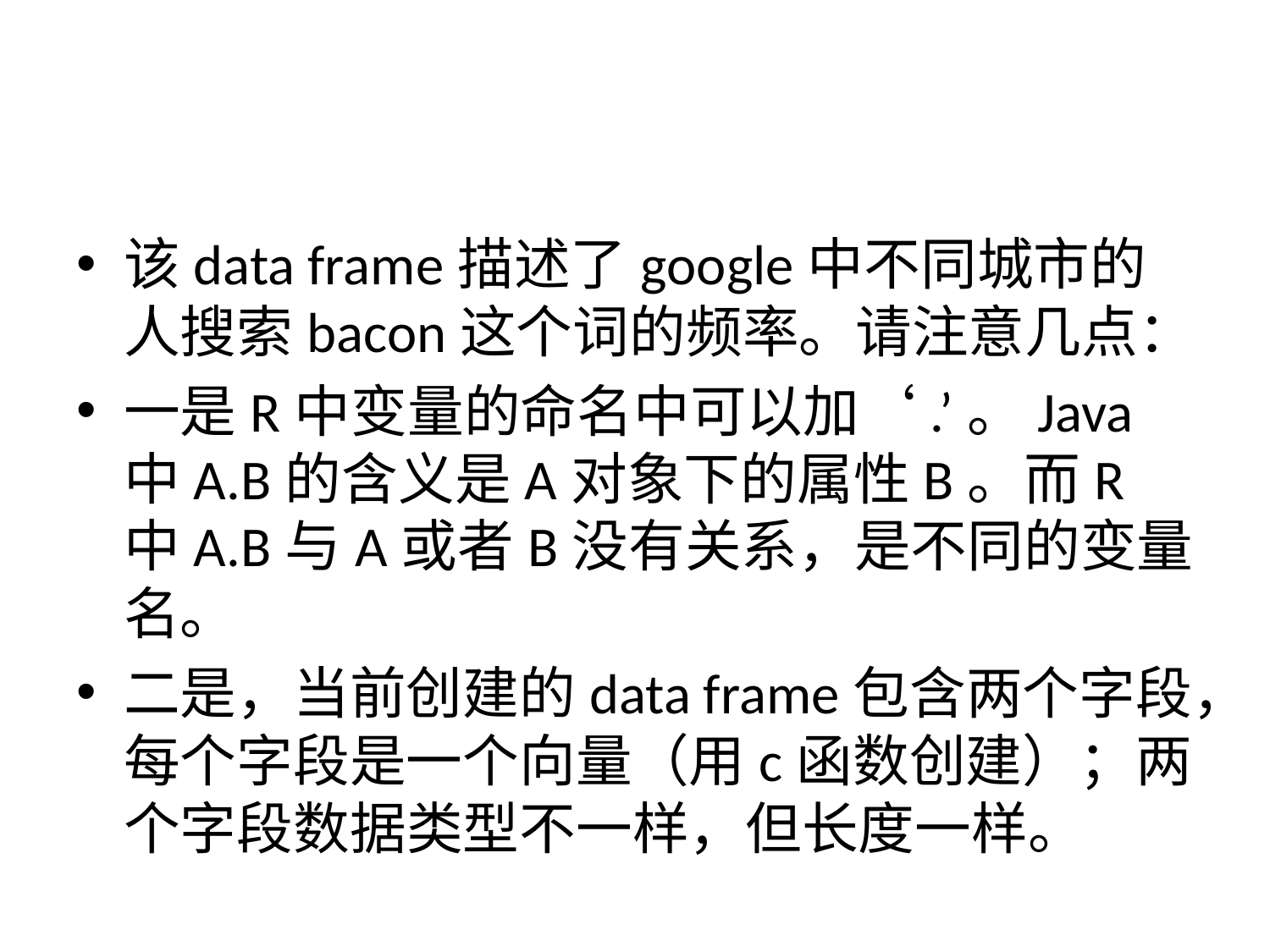

#
该data frame描述了google中不同城市的人搜索bacon这个词的频率。请注意几点：
一是R中变量的命名中可以加‘.’。Java中A.B的含义是A对象下的属性B。而R中A.B与A或者B没有关系，是不同的变量名。
二是，当前创建的data frame包含两个字段，每个字段是一个向量（用c函数创建）；两个字段数据类型不一样，但长度一样。